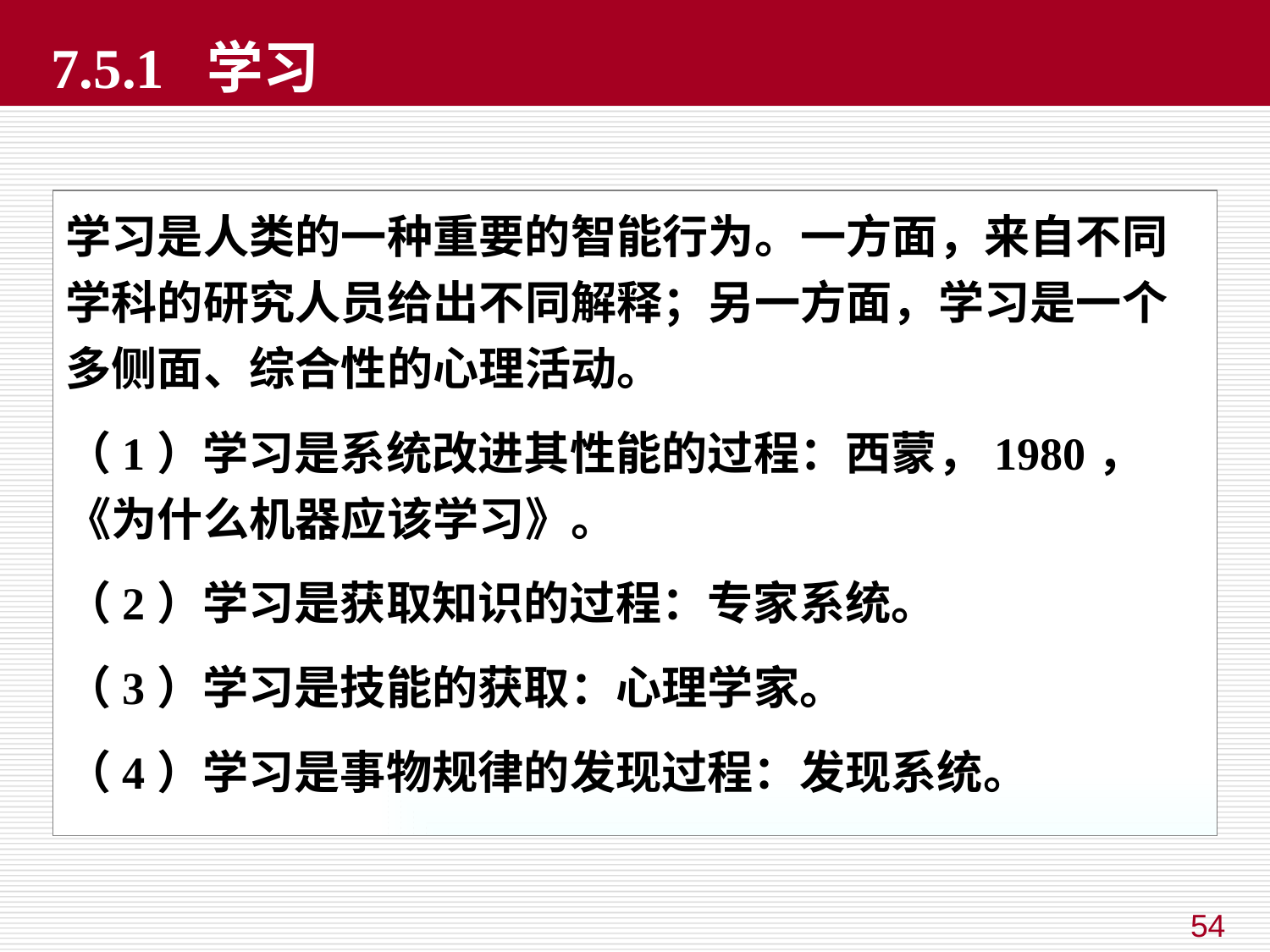

# 7.5.1  学习
学习是人类的一种重要的智能行为。一方面，来自不同学科的研究人员给出不同解释；另一方面，学习是一个多侧面、综合性的心理活动。
（1）学习是系统改进其性能的过程：西蒙，1980，《为什么机器应该学习》。
（2）学习是获取知识的过程：专家系统。
（3）学习是技能的获取：心理学家。
（4）学习是事物规律的发现过程：发现系统。
54